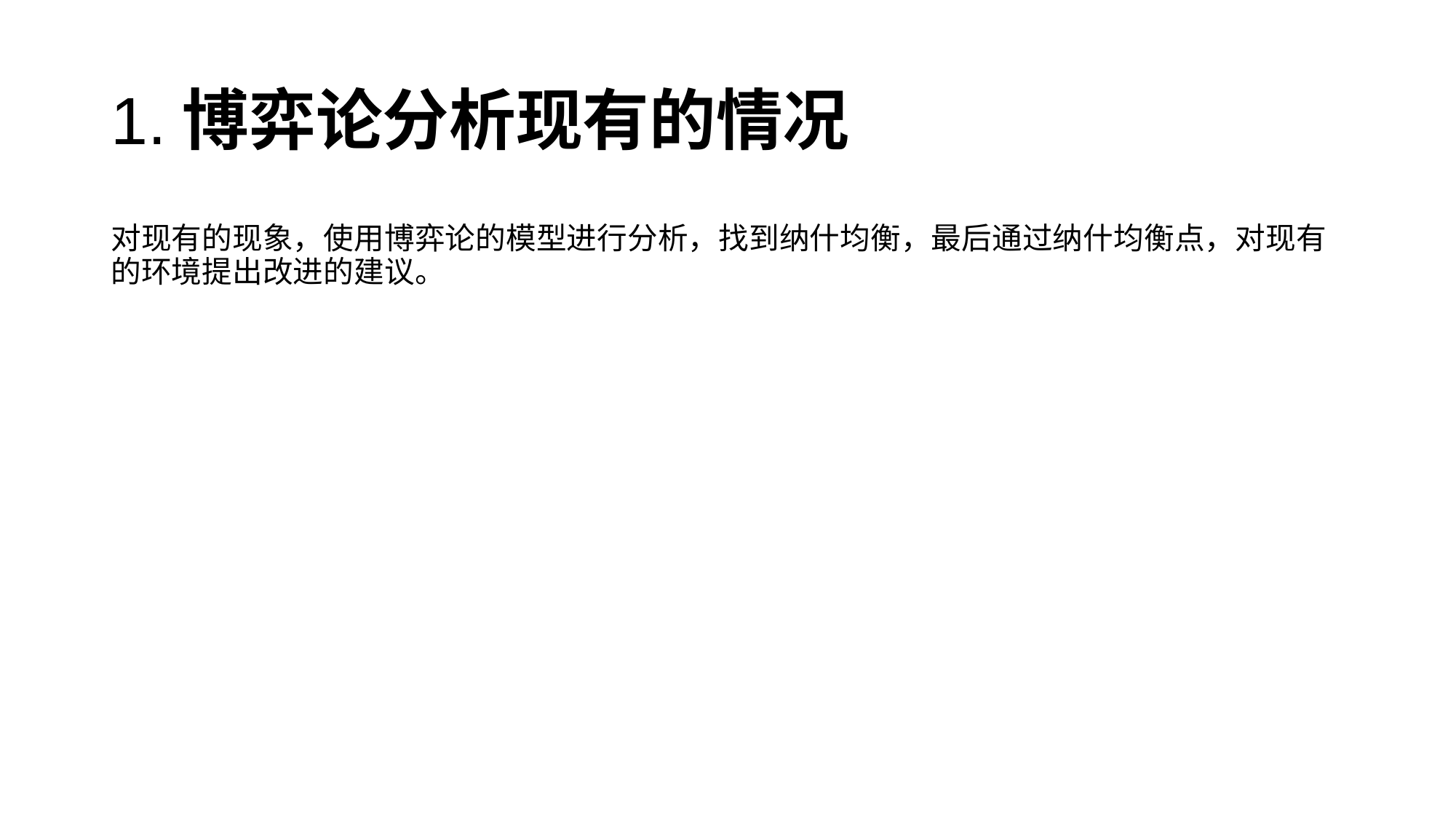

# 1.博弈论分析现有的情况
对现有的现象，使用博弈论的模型进行分析，找到纳什均衡，最后通过纳什均衡点，对现有的环境提出改进的建议。